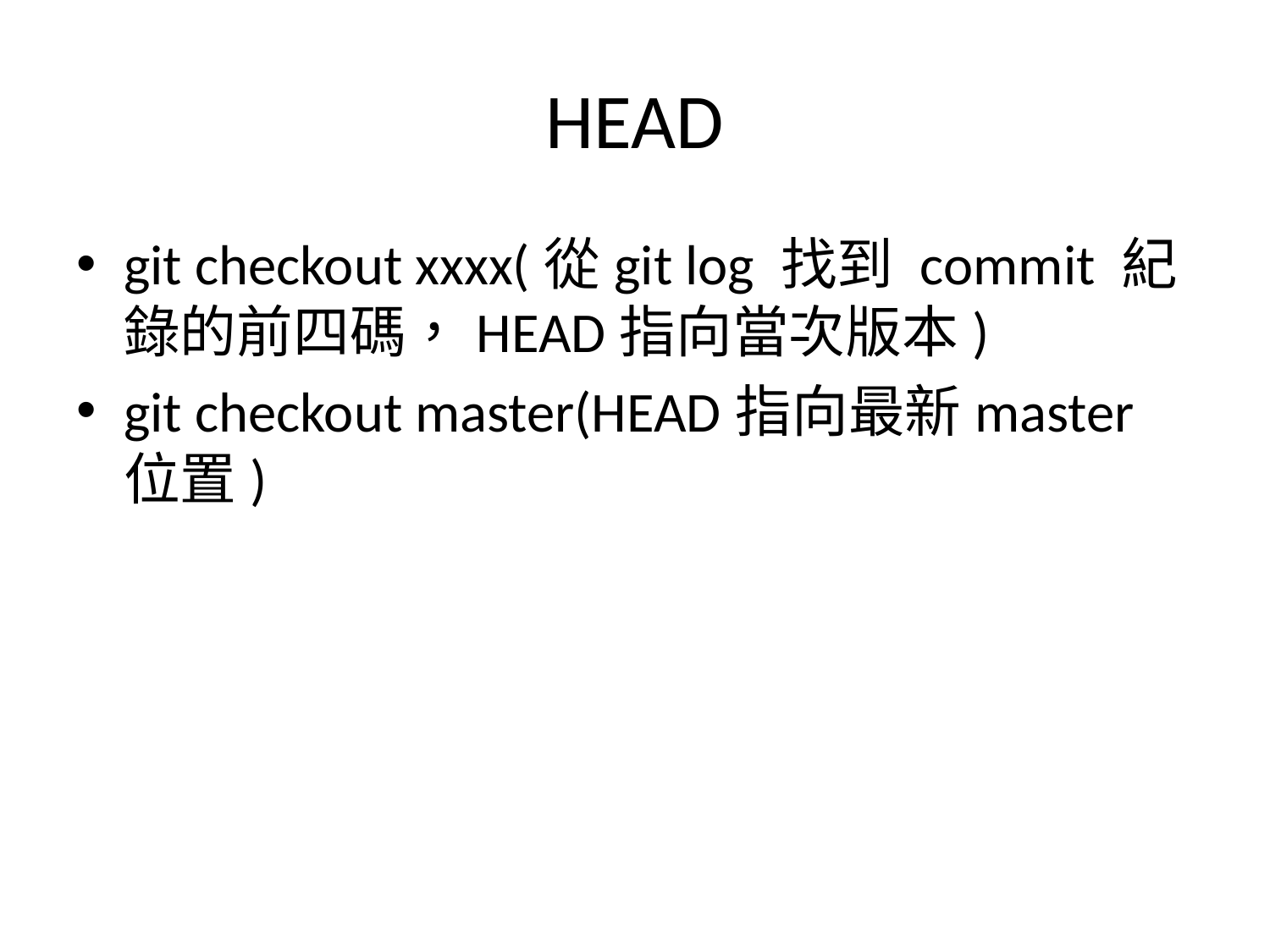

# HEAD
git checkout xxxx(從git log 找到 commit 紀錄的前四碼，HEAD指向當次版本)
git checkout master(HEAD指向最新master位置)